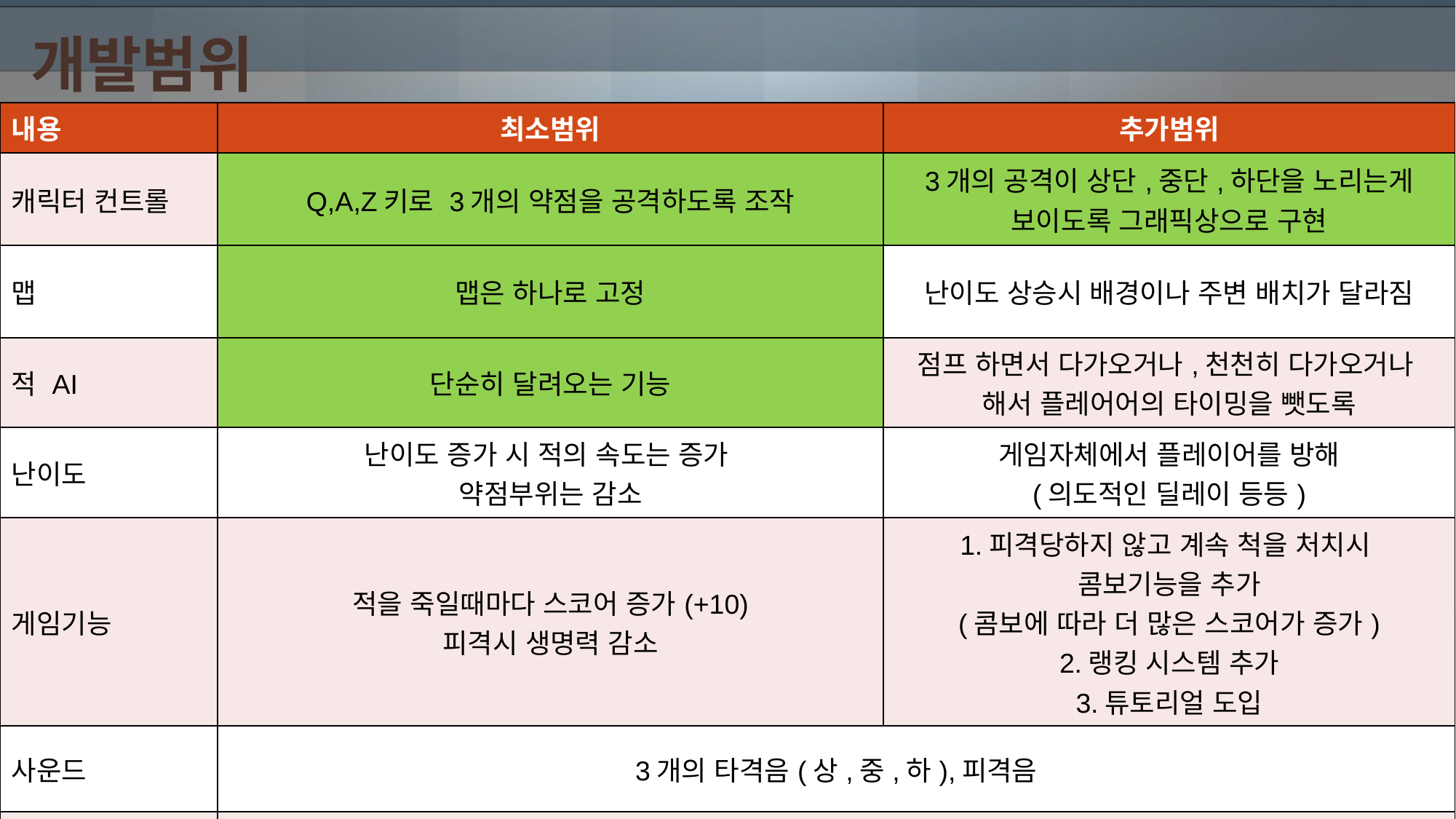

# 개발범위
| 내용 | 최소범위 | 추가범위 |
| --- | --- | --- |
| 캐릭터 컨트롤 | Q,A,Z키로 3개의 약점을 공격하도록 조작 | 3개의 공격이 상단,중단,하단을 노리는게 보이도록 그래픽상으로 구현 |
| 맵 | 맵은 하나로 고정 | 난이도 상승시 배경이나 주변 배치가 달라짐 |
| 적 AI | 단순히 달려오는 기능 | 점프 하면서 다가오거나,천천히 다가오거나 해서 플레어어의 타이밍을 뺏도록 |
| 난이도 | 난이도 증가 시 적의 속도는 증가 약점부위는 감소 | 게임자체에서 플레이어를 방해 (의도적인 딜레이 등등) |
| 게임기능 | 적을 죽일때마다 스코어 증가(+10) 피격시 생명력 감소 | 1.피격당하지 않고 계속 척을 처치시 콤보기능을 추가 (콤보에 따라 더 많은 스코어가 증가) 2.랭킹 시스템 추가 3.튜토리얼 도입 |
| 사운드 | 3개의 타격음(상,중,하),피격음 |  |
| 애니메이션 | 펀치,발차기모션,달리기 모션 |  |
여기에 첫 번째 글머리 기호
여기에 두 번째 글머리 기호
여기에 세 번째 글머리 기호